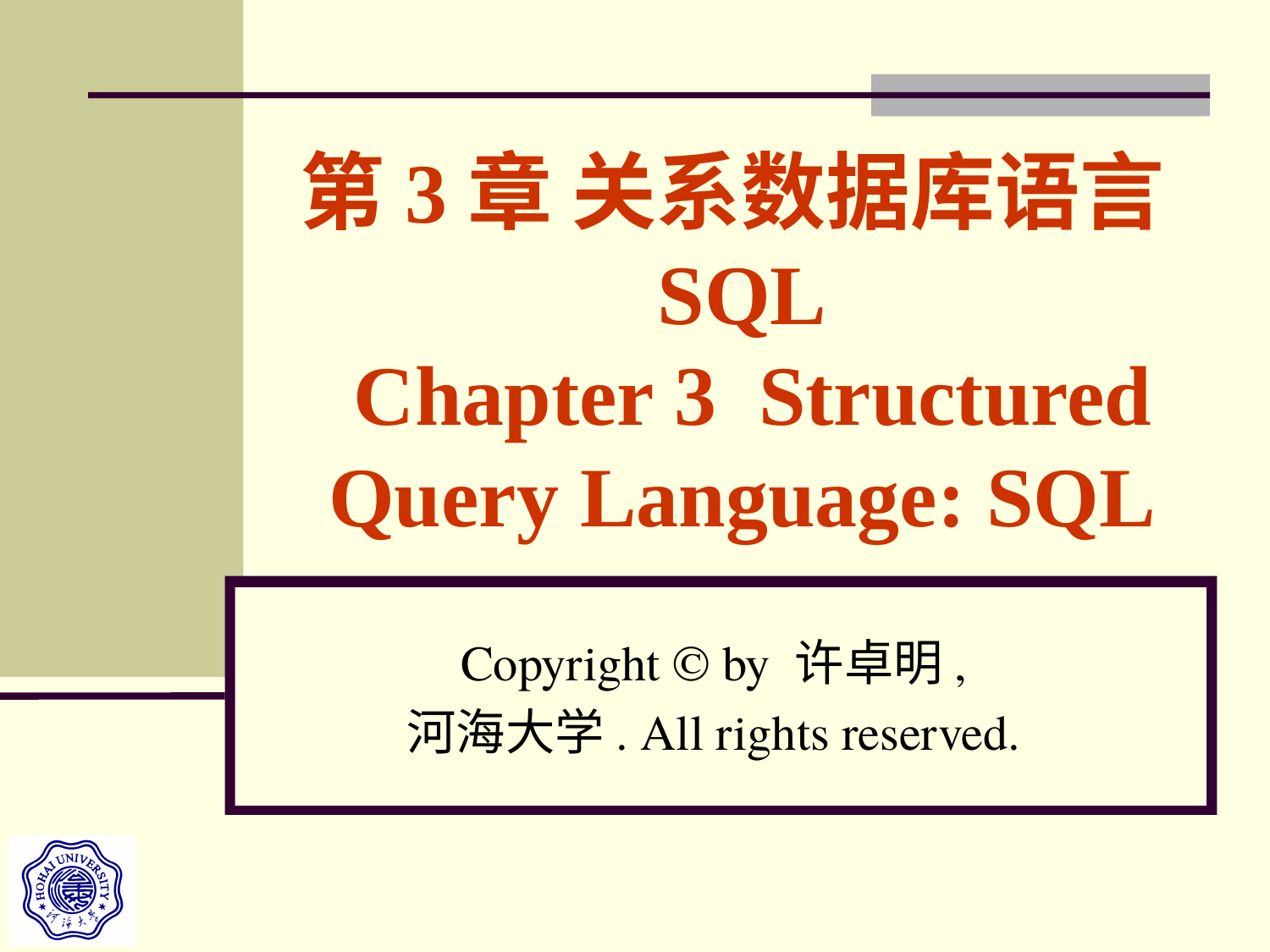

# 第3章 关系数据库语言SQL Chapter 3  Structured Query Language: SQL
Copyright © by 许卓明,
河海大学. All rights reserved.